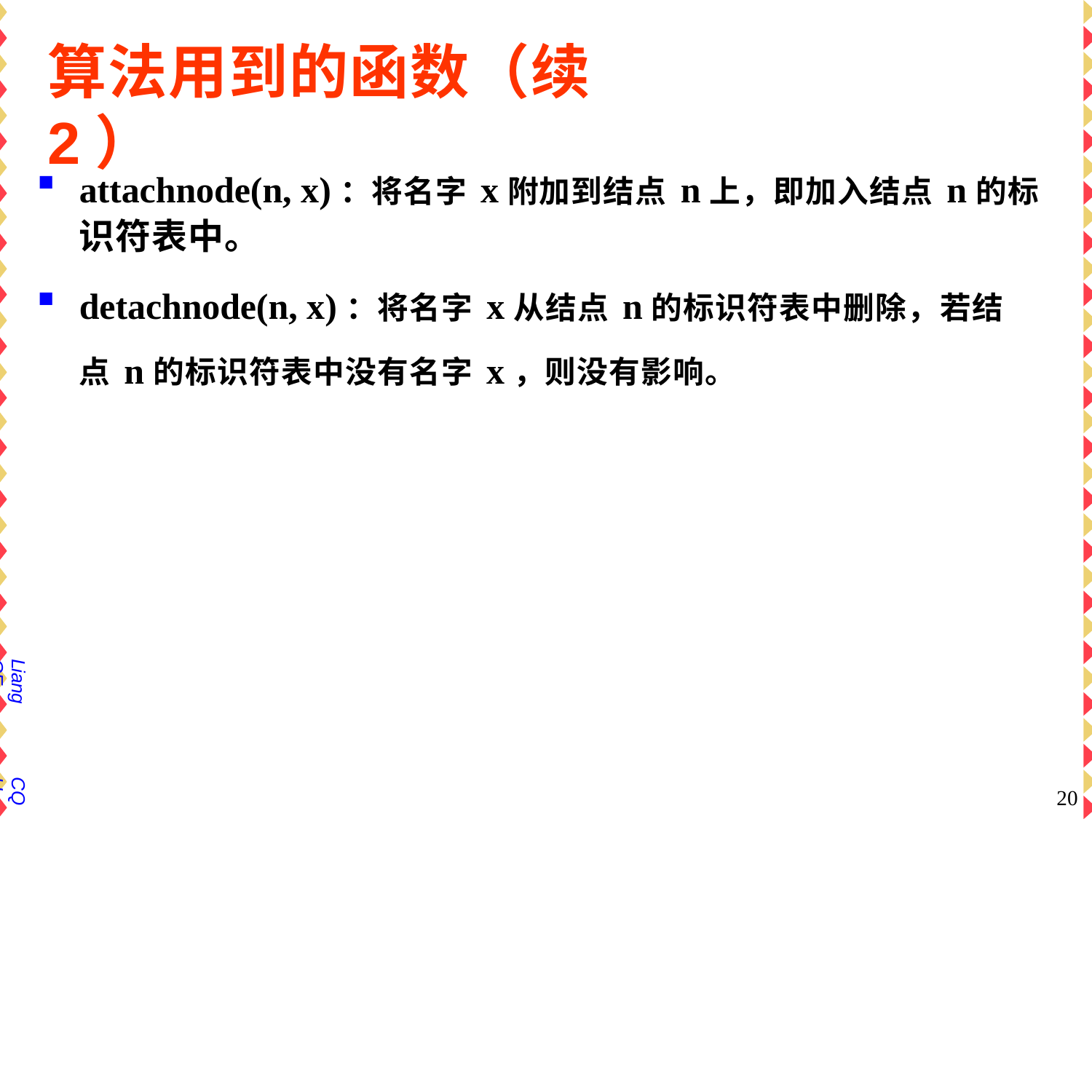

# 算法用到的函数（续2）
attachnode(n, x)：将名字x附加到结点n上，即加入结点n的标 识符表中。
detachnode(n, x)：将名字x从结点n的标识符表中删除，若结 点n的标识符表中没有名字x，则没有影响。
Liang GE
CQU
20